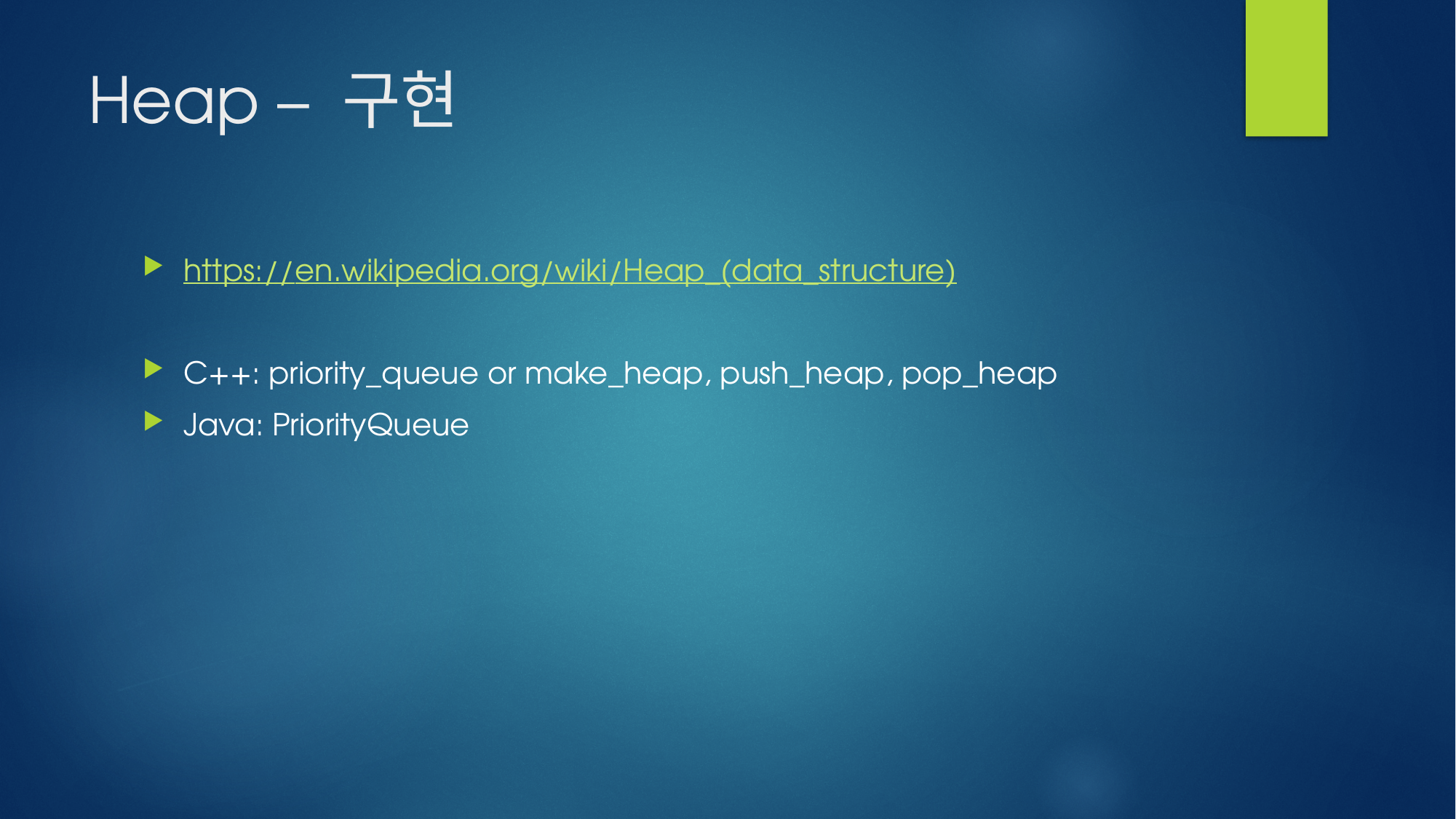

# Heap – 구현
https://en.wikipedia.org/wiki/Heap_(data_structure)

C++: priority_queue or make_heap, push_heap, pop_heap
Java: PriorityQueue